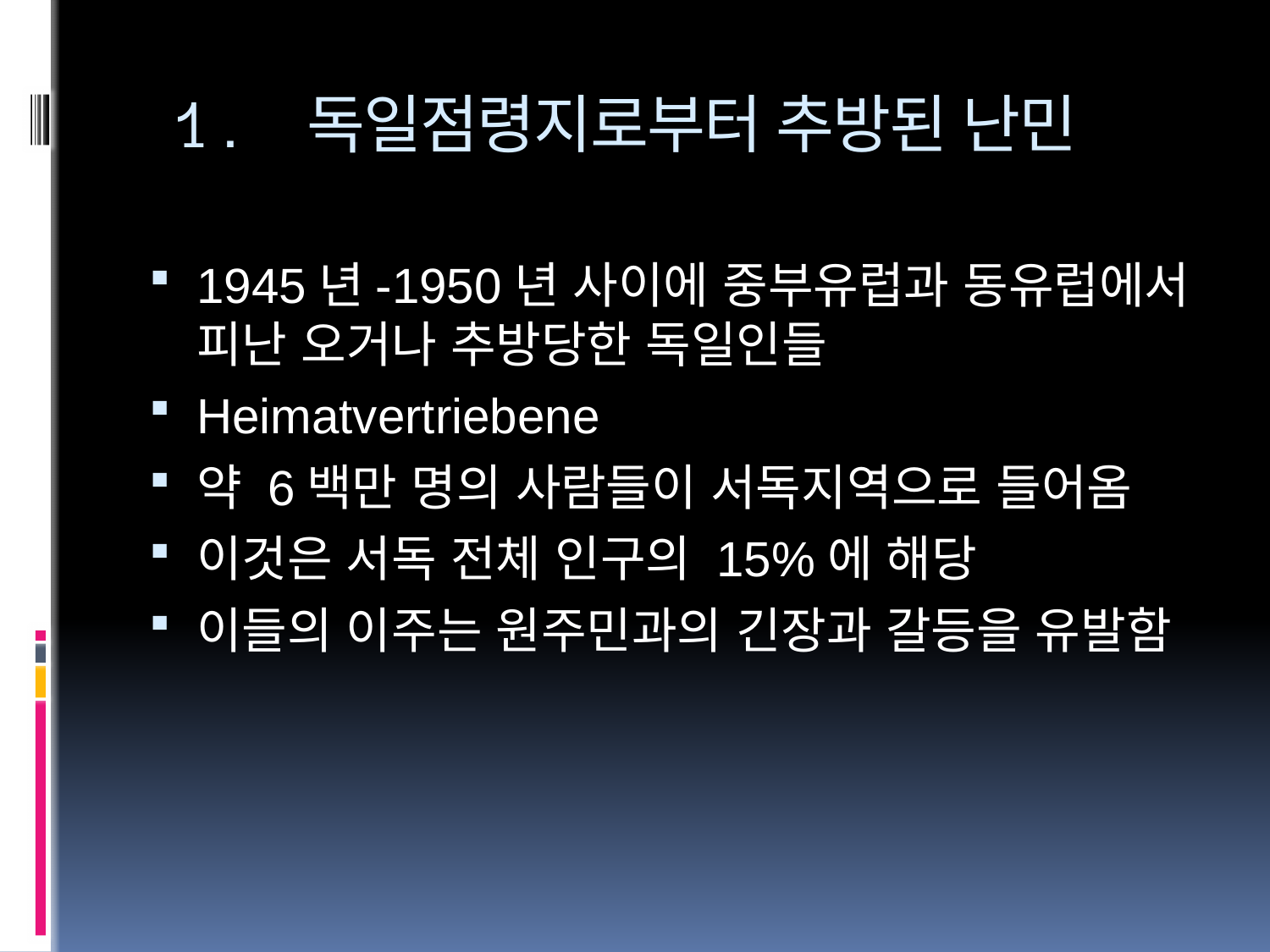

# 1. 독일점령지로부터 추방된 난민
1945년-1950년 사이에 중부유럽과 동유럽에서 피난 오거나 추방당한 독일인들
Heimatvertriebene
약 6백만 명의 사람들이 서독지역으로 들어옴
이것은 서독 전체 인구의 15%에 해당
이들의 이주는 원주민과의 긴장과 갈등을 유발함